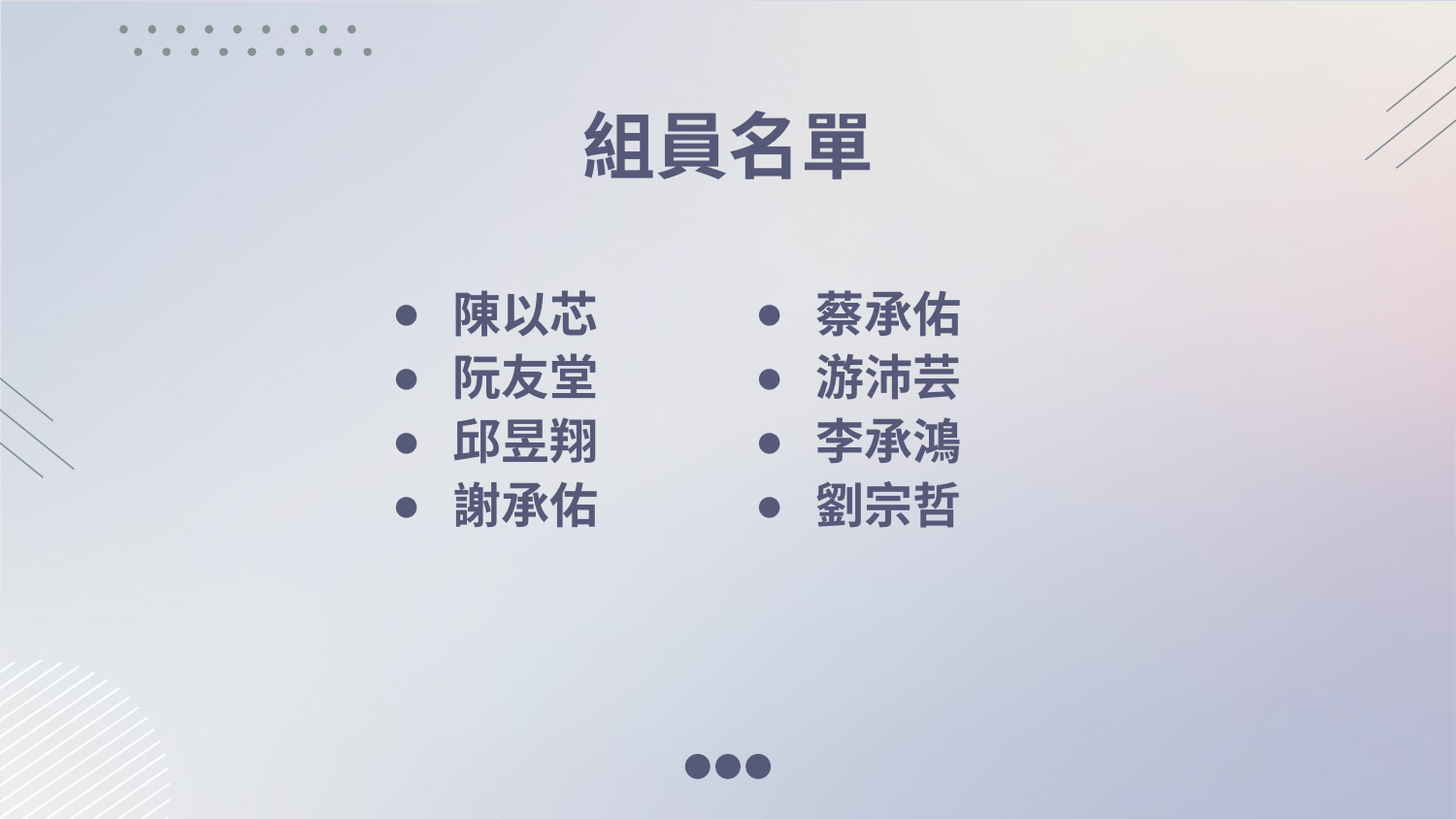

# 組員名單
陳以芯
阮友堂
邱昱翔
謝承佑

蔡承佑
游沛芸
李承鴻
劉宗哲